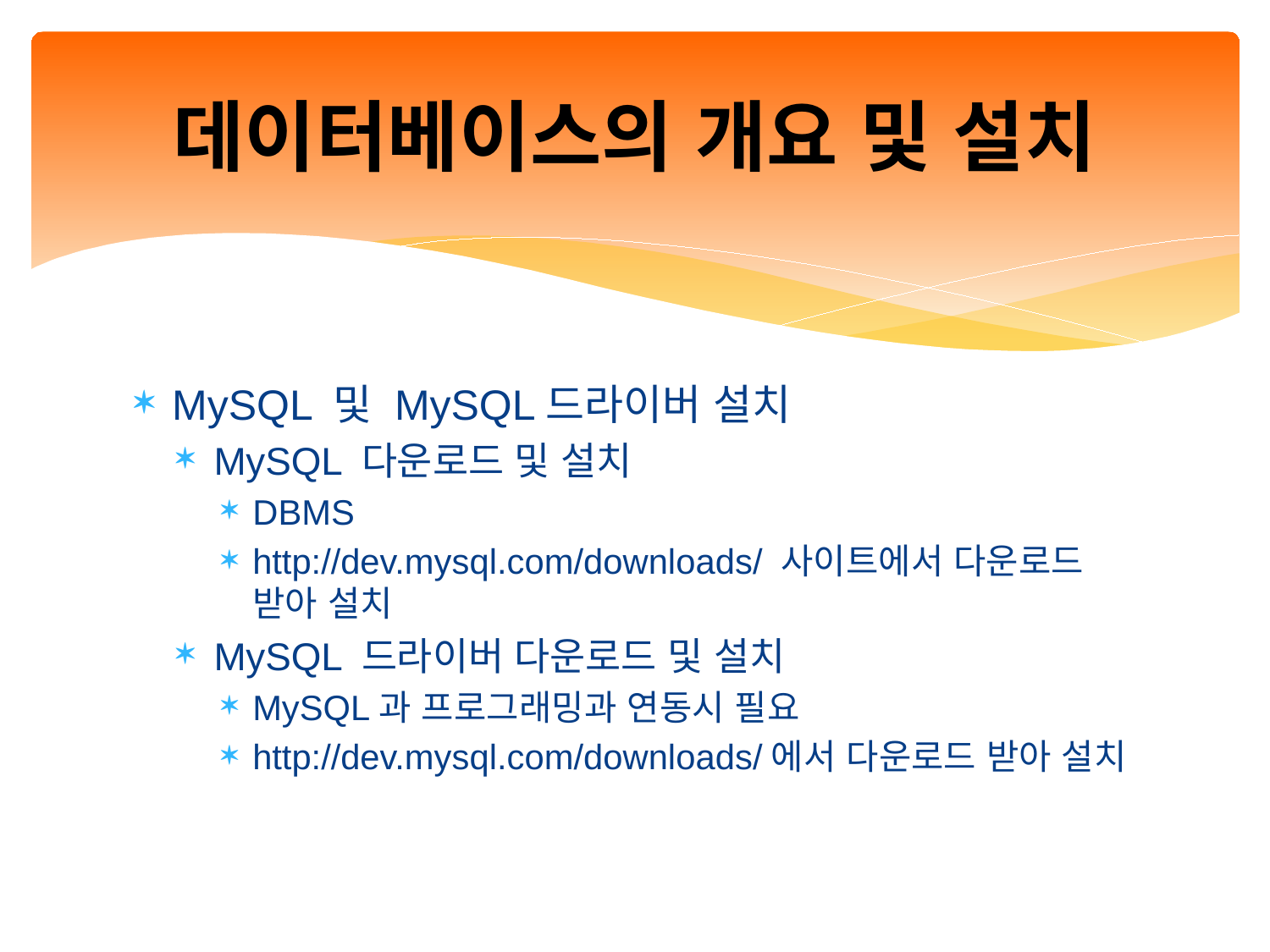

# 데이터베이스의 개요 및 설치
MySQL 및 MySQL드라이버 설치
MySQL 다운로드 및 설치
DBMS
http://dev.mysql.com/downloads/ 사이트에서 다운로드 받아 설치
MySQL 드라이버 다운로드 및 설치
MySQL과 프로그래밍과 연동시 필요
http://dev.mysql.com/downloads/에서 다운로드 받아 설치